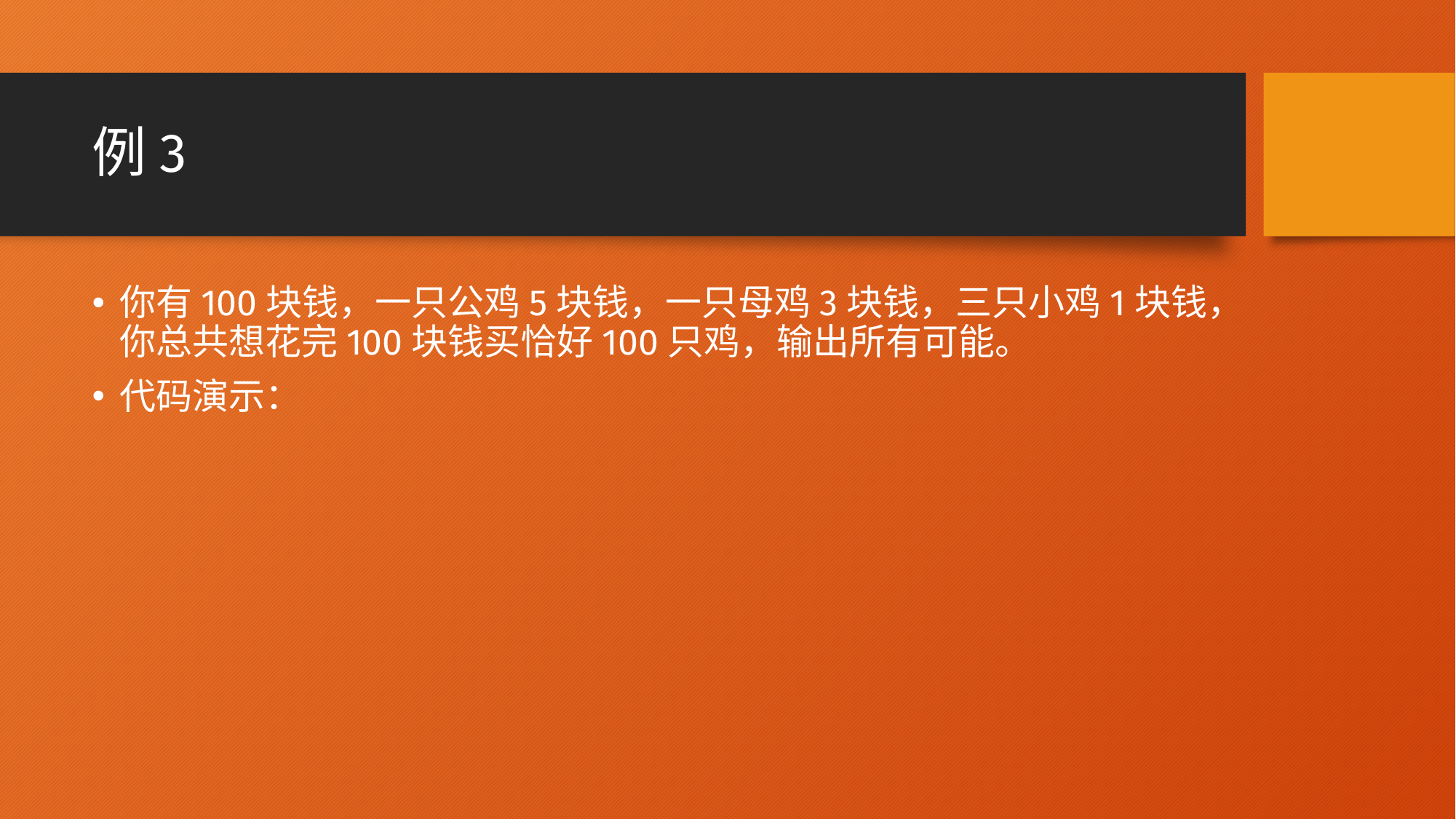

# 例3
你有100块钱，一只公鸡5块钱，一只母鸡3块钱，三只小鸡1块钱，你总共想花完100块钱买恰好100只鸡，输出所有可能。
代码演示：